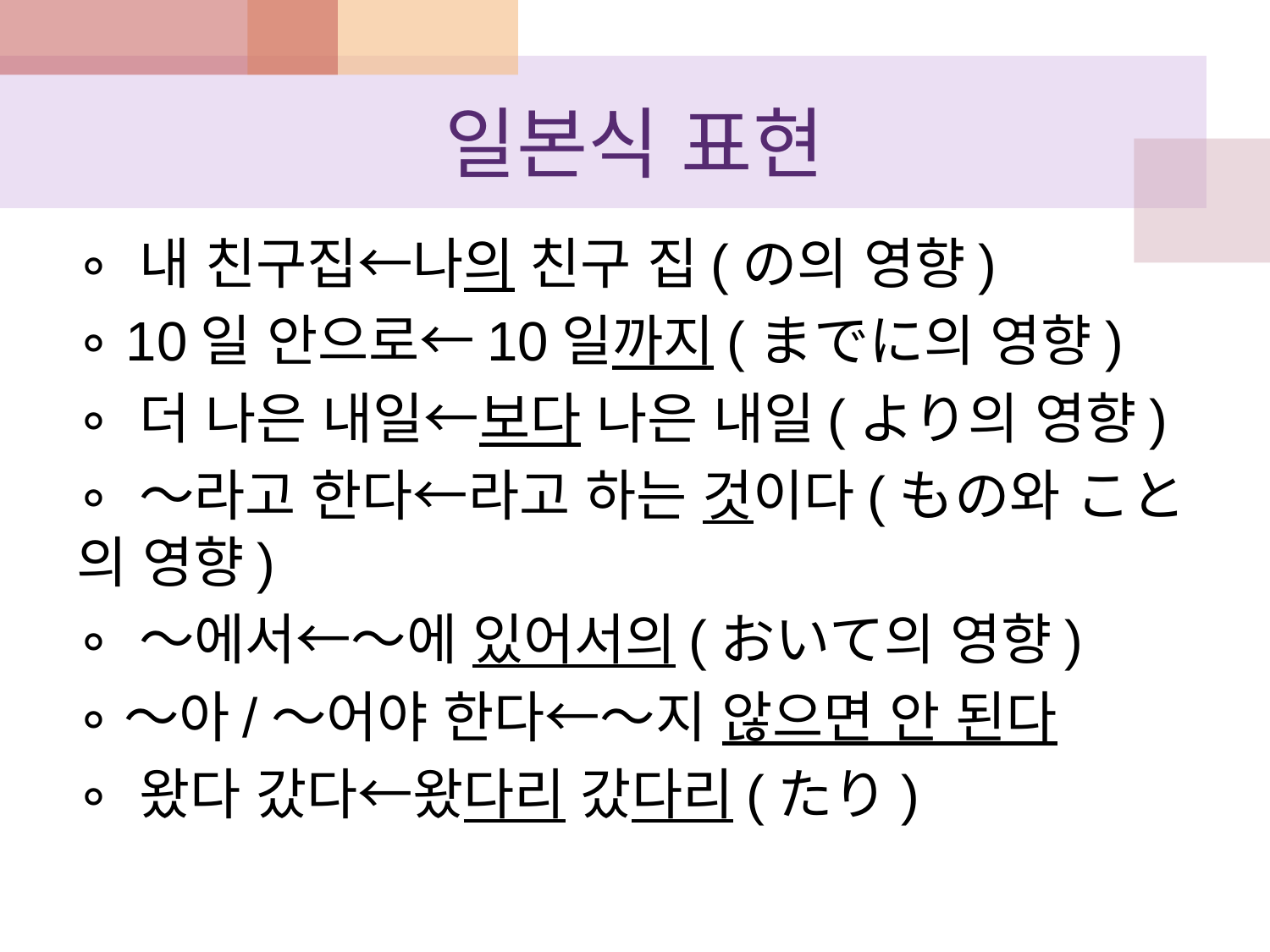

# 일본식 표현
∘ 내 친구집←나의 친구 집(の의 영향)
∘ 10일 안으로←10일까지(までに의 영향)
∘ 더 나은 내일←보다 나은 내일(より의 영향)
∘ ～라고 한다←라고 하는 것이다(もの와 こと의 영향)
∘ ～에서←～에 있어서의(おいて의 영향)
∘～아/～어야 한다←～지 않으면 안 된다
∘ 왔다 갔다←왔다리 갔다리(たり)